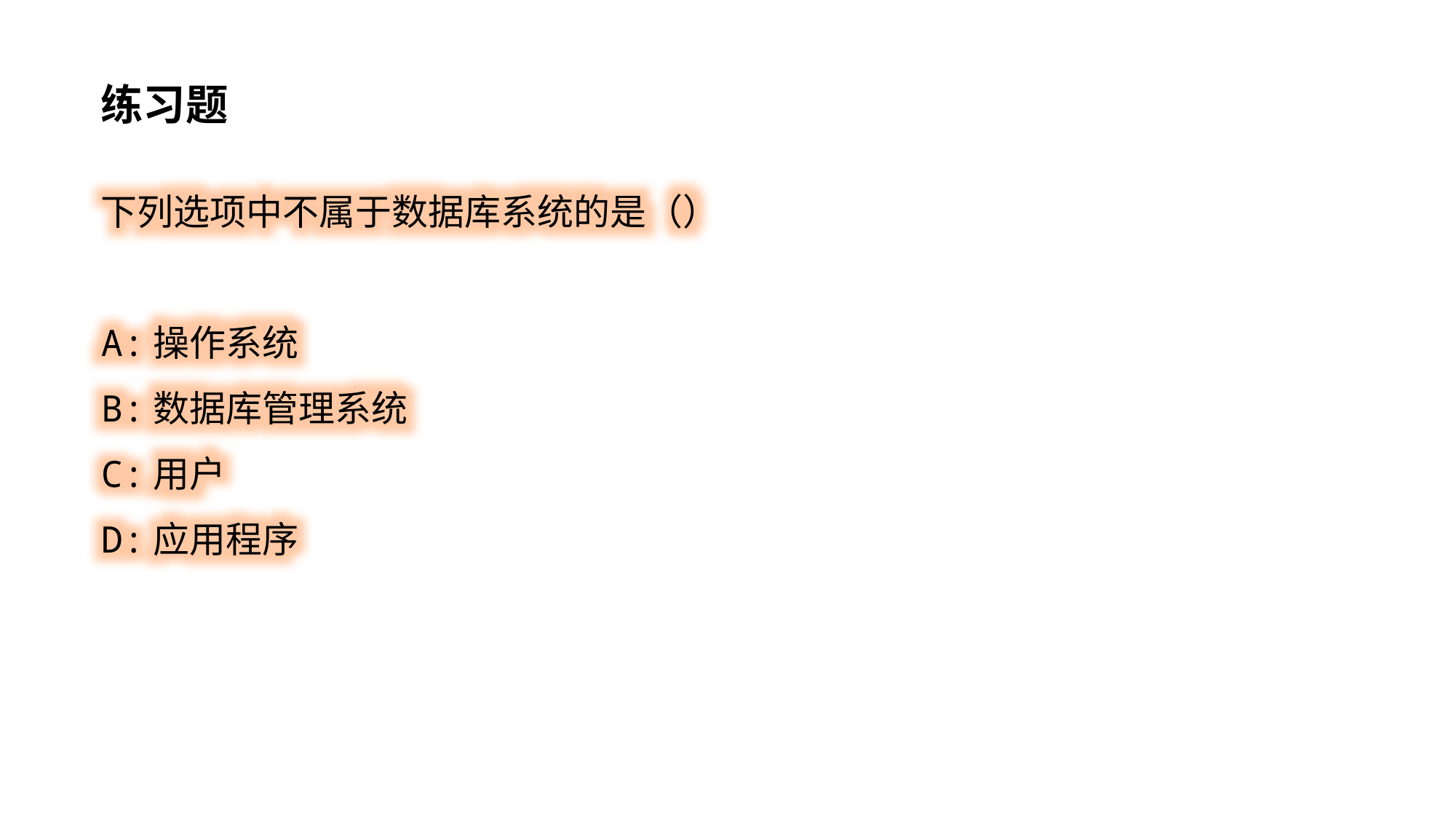

练习题
下列选项中不属于数据库系统的是（）

A:操作系统
B:数据库管理系统
C:用户
D:应用程序